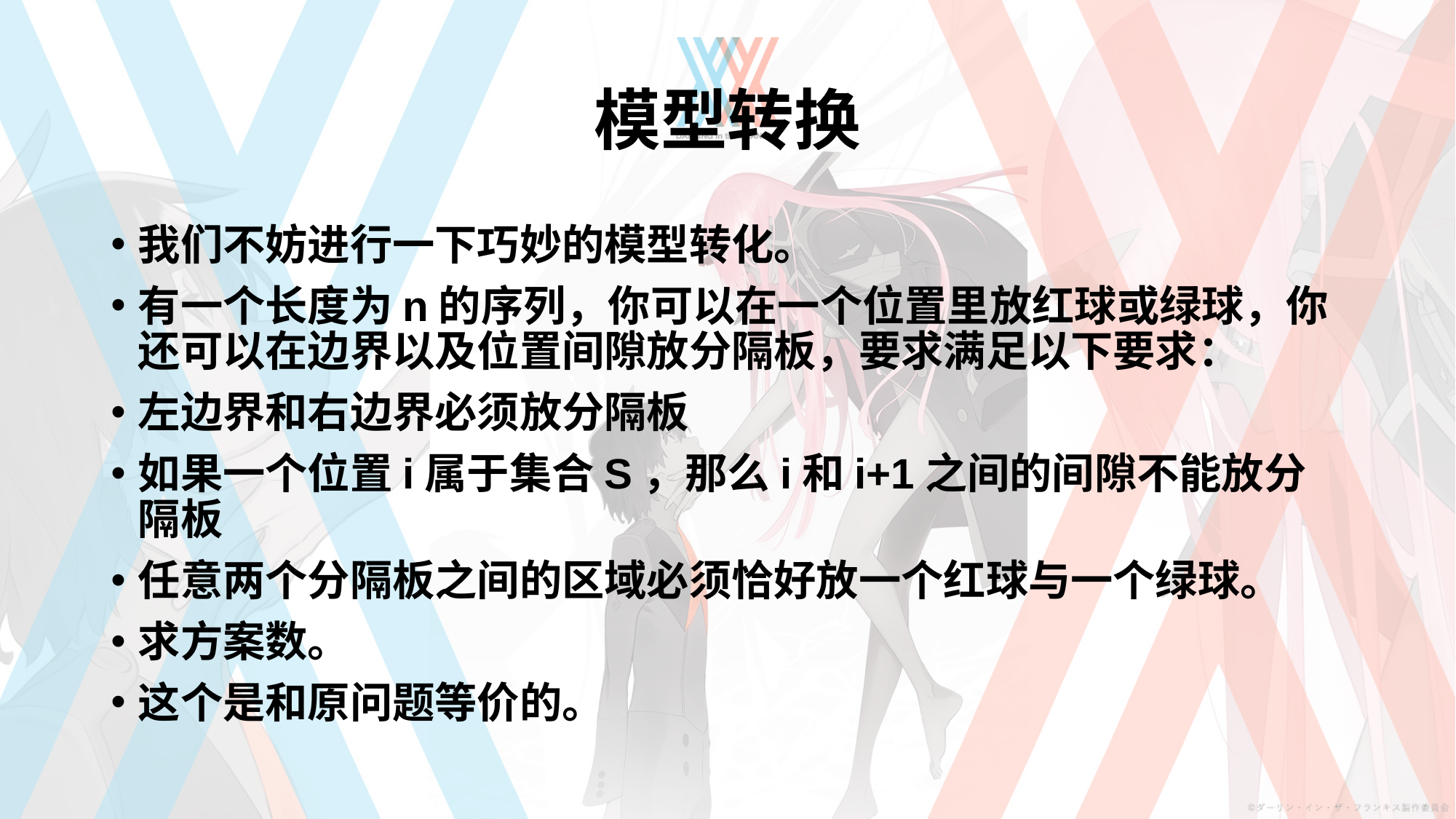

# 模型转换
我们不妨进行一下巧妙的模型转化。
有一个长度为n的序列，你可以在一个位置里放红球或绿球，你还可以在边界以及位置间隙放分隔板，要求满足以下要求：
左边界和右边界必须放分隔板
如果一个位置i属于集合S，那么i和i+1之间的间隙不能放分隔板
任意两个分隔板之间的区域必须恰好放一个红球与一个绿球。
求方案数。
这个是和原问题等价的。